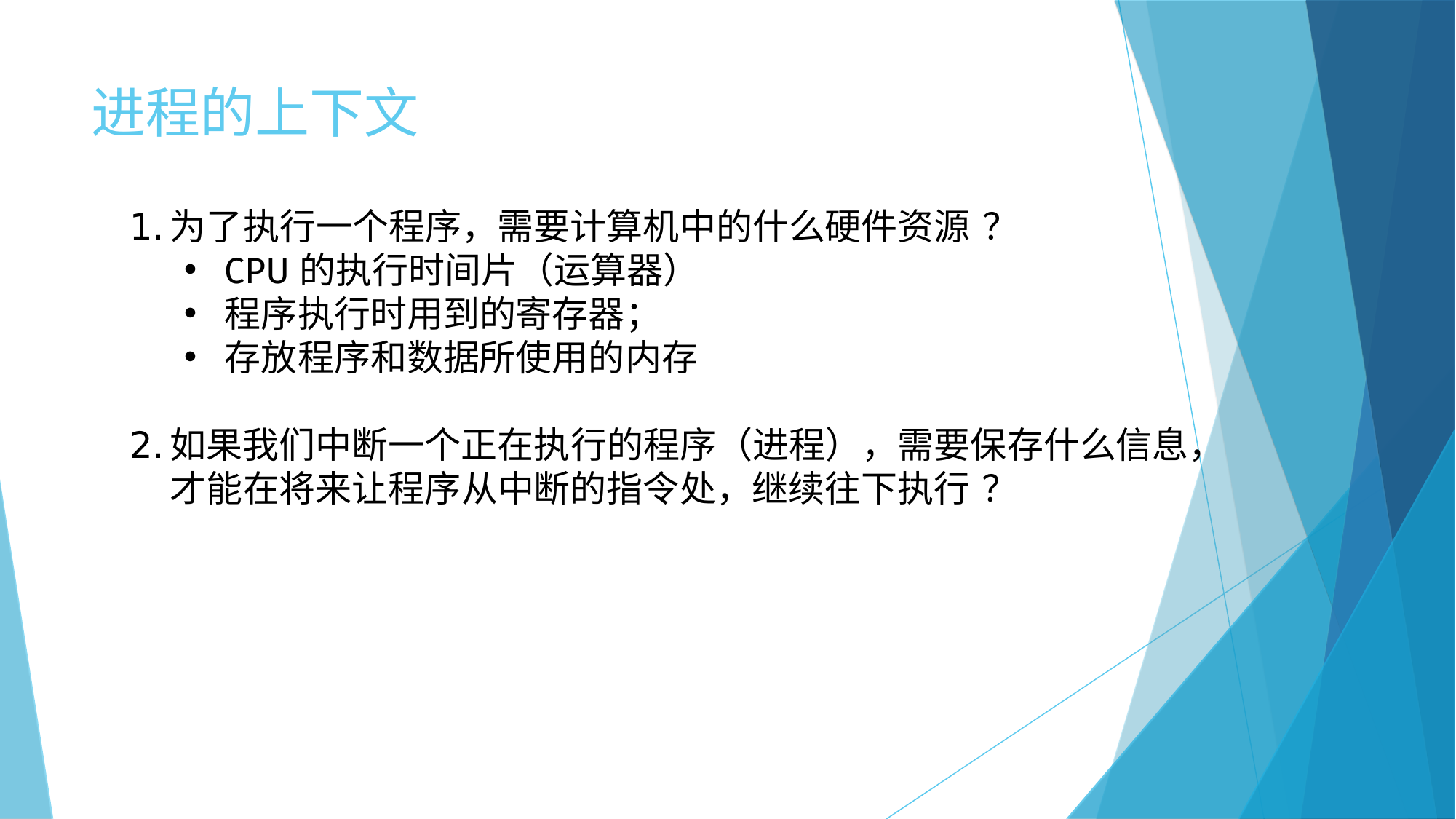

进程的上下文
为了执行一个程序，需要计算机中的什么硬件资源 ？
CPU的执行时间片（运算器）
程序执行时用到的寄存器；
存放程序和数据所使用的内存

如果我们中断一个正在执行的程序（进程），需要保存什么信息，才能在将来让程序从中断的指令处，继续往下执行 ？